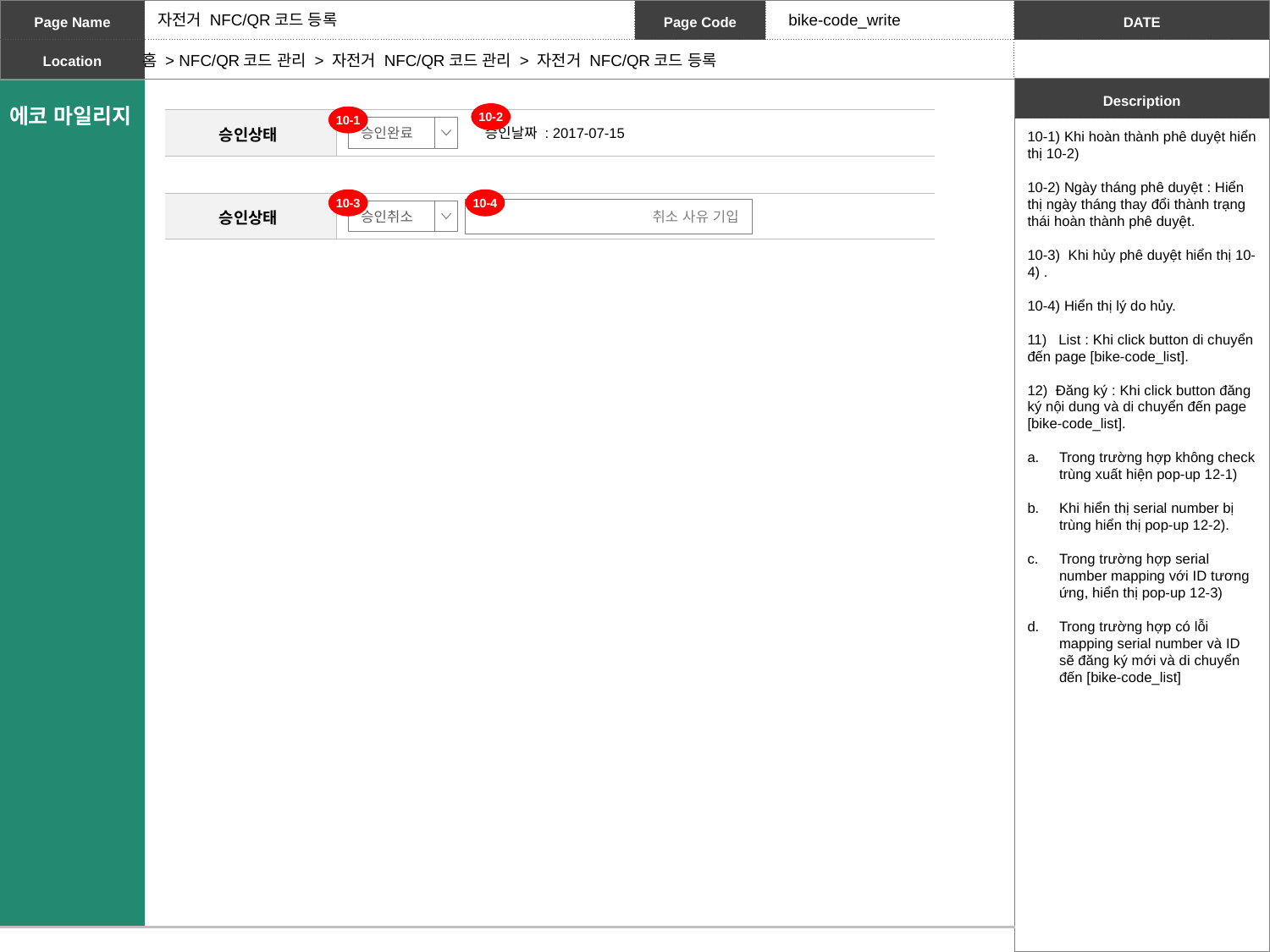

자전거 NFC/QR코드 등록
bike-code_write
홈 > NFC/QR코드 관리 > 자전거 NFC/QR코드 관리 > 자전거 NFC/QR코드 등록
10-2
10-1
| 승인상태 |  |
| --- | --- |
승인완료

승인날짜 : 2017-07-15
10-1) Khi hoàn thành phê duyệt hiển thị 10-2)

10-2) Ngày tháng phê duyệt : Hiển thị ngày tháng thay đổi thành trạng thái hoàn thành phê duyệt.

10-3)  Khi hủy phê duyệt hiển thị 10-4) .

10-4) Hiển thị lý do hủy.

11)   List : Khi click button di chuyển đến page [bike-code_list].

12)  Đăng ký : Khi click button đăng ký nội dung và di chuyển đến page [bike-code_list].

Trong trường hợp không check trùng xuất hiện pop-up 12-1)

Khi hiển thị serial number bị trùng hiển thị pop-up 12-2).

Trong trường hợp serial number mapping với ID tương ứng, hiển thị pop-up 12-3)

Trong trường hợp có lỗi mapping serial number và ID sẽ đăng ký mới và di chuyển đến [bike-code_list]

10-3
10-4
| 승인상태 |  |
| --- | --- |
취소 사유 기입
승인취소